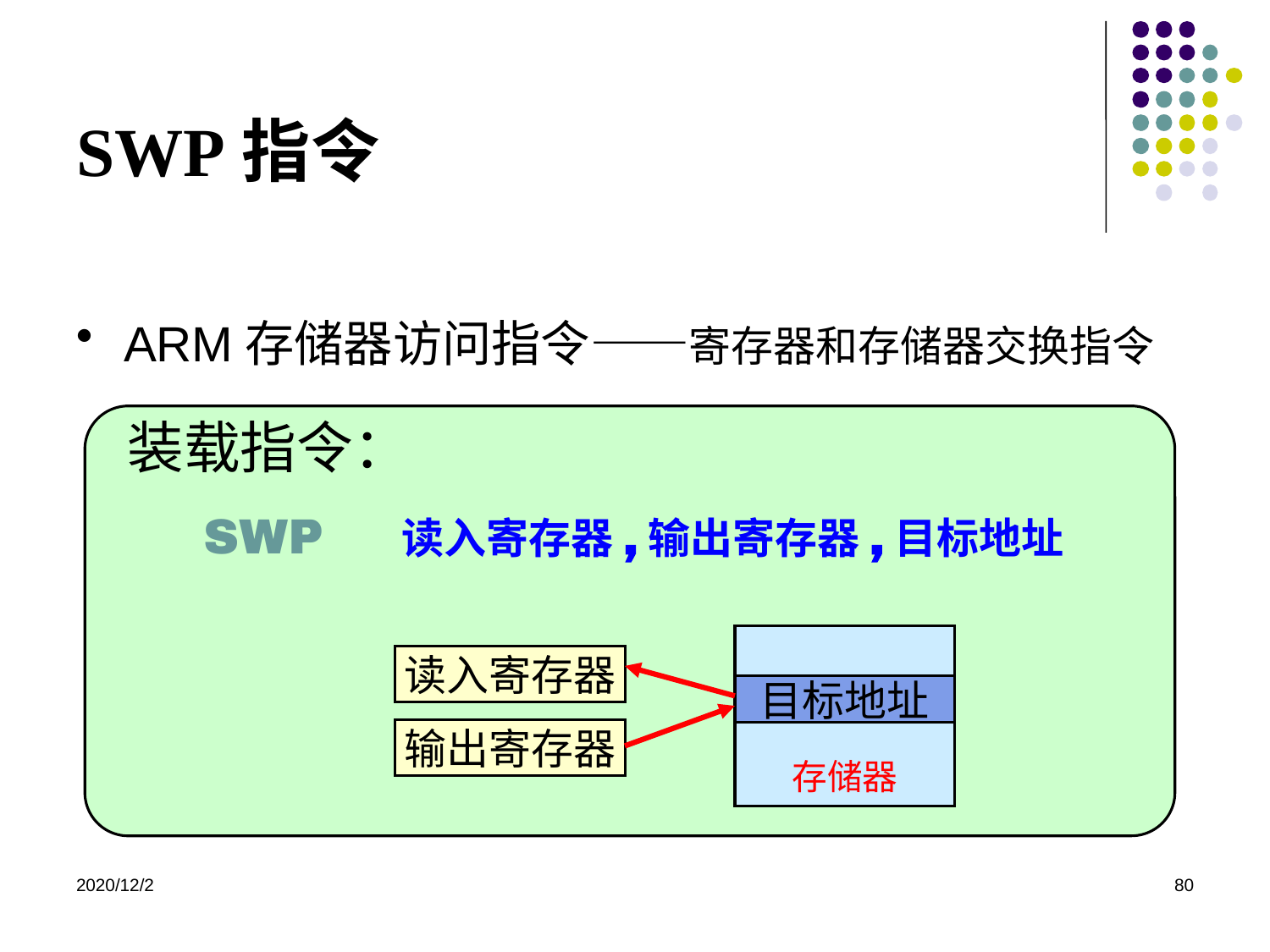

# SWP指令
ARM存储器访问指令——寄存器和存储器交换指令

装载指令：
SWP    读入寄存器,输出寄存器,目标地址

存储器
读入寄存器
目标地址
输出寄存器

2020/12/2
80